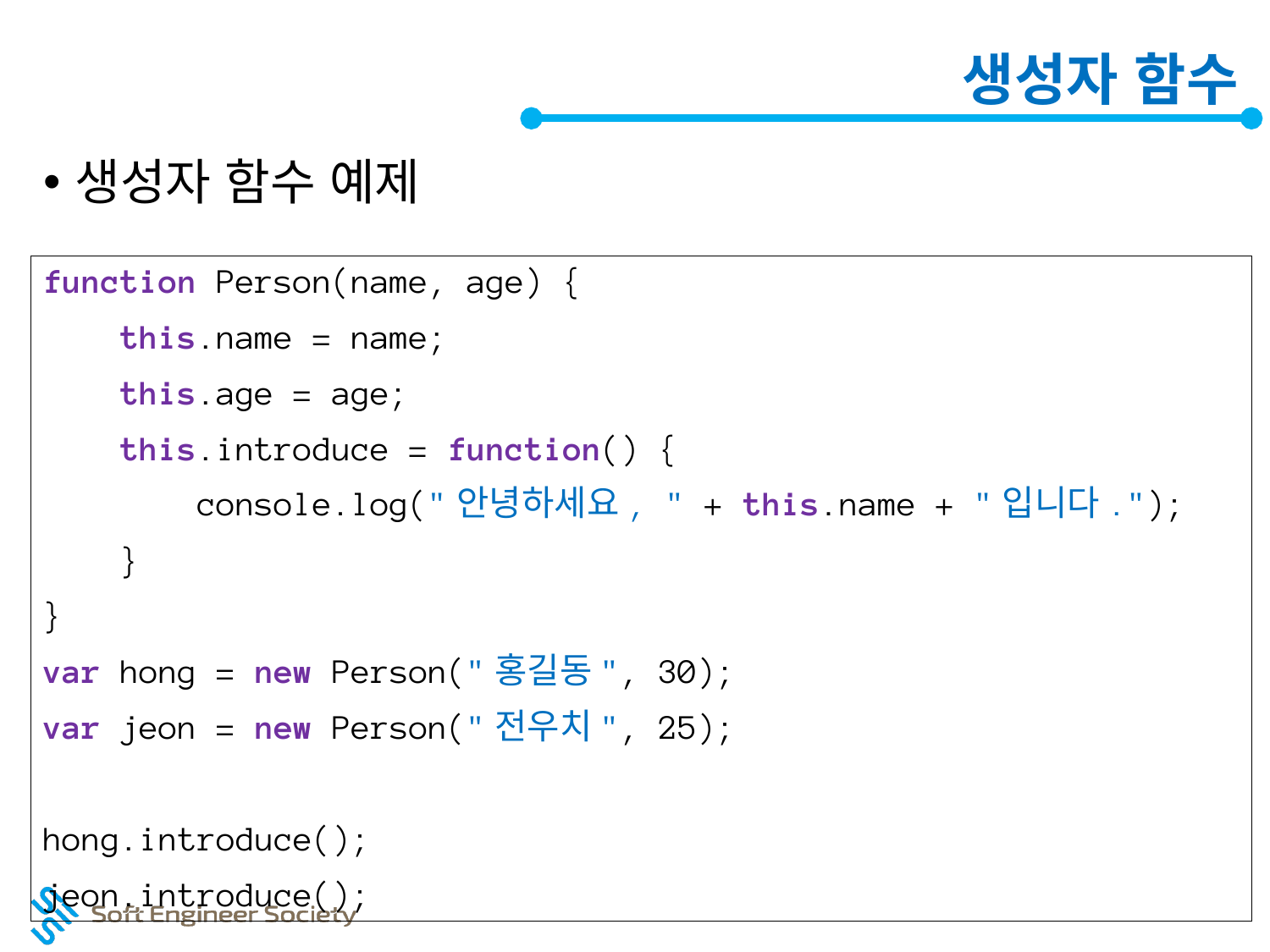

# 생성자 함수
생성자 함수 예제
function Person(name, age) {
    this.name = name;
    this.age = age;
    this.introduce = function() {
        console.log("안녕하세요, " + this.name + "입니다.");
    }
}
var hong = new Person("홍길동", 30);
var jeon = new Person("전우치", 25);

hong.introduce();
jeon.introduce();